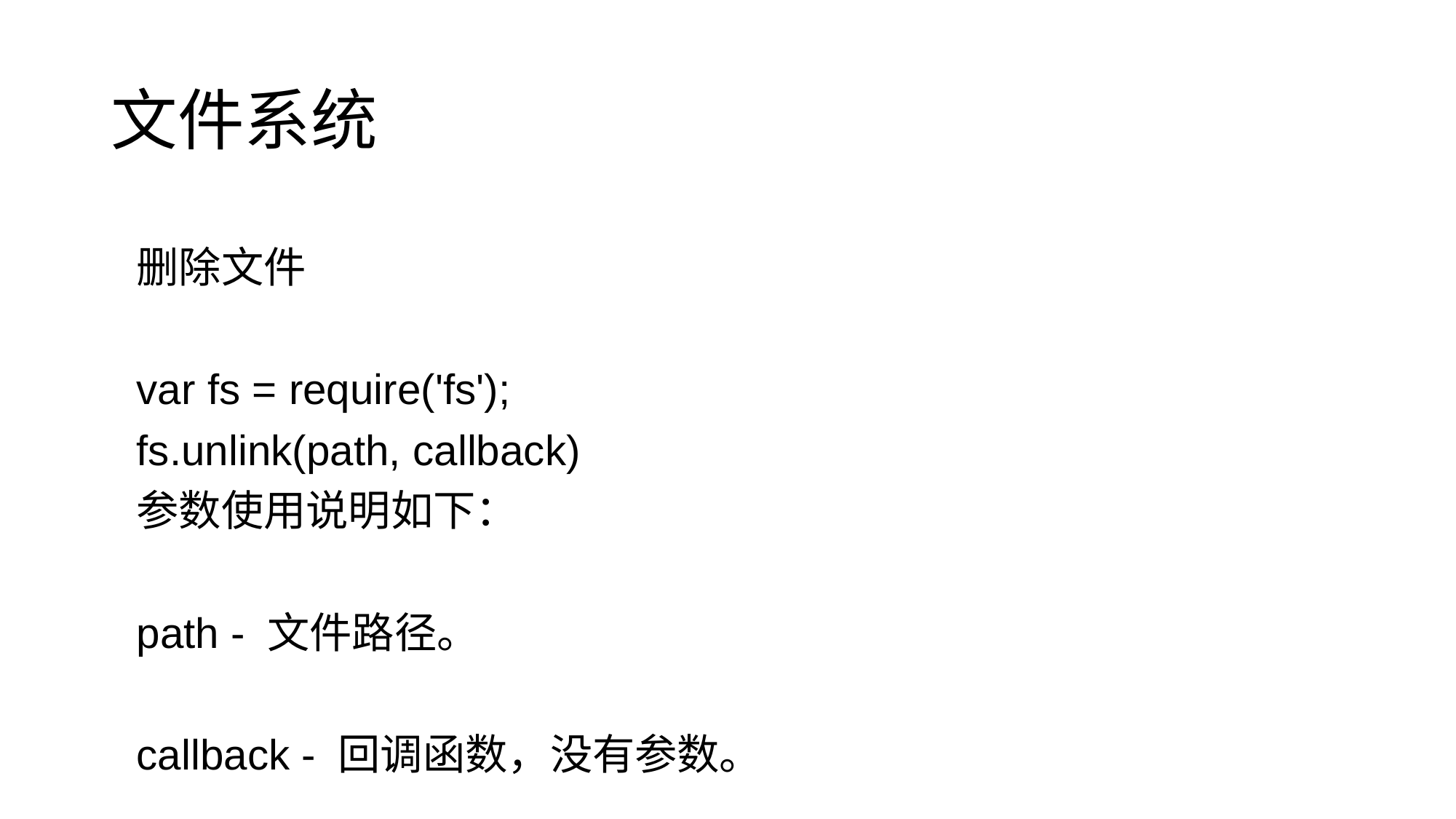

# 文件系统

删除文件

var fs = require('fs');
fs.unlink(path, callback)
参数使用说明如下：

path - 文件路径。

callback - 回调函数，没有参数。